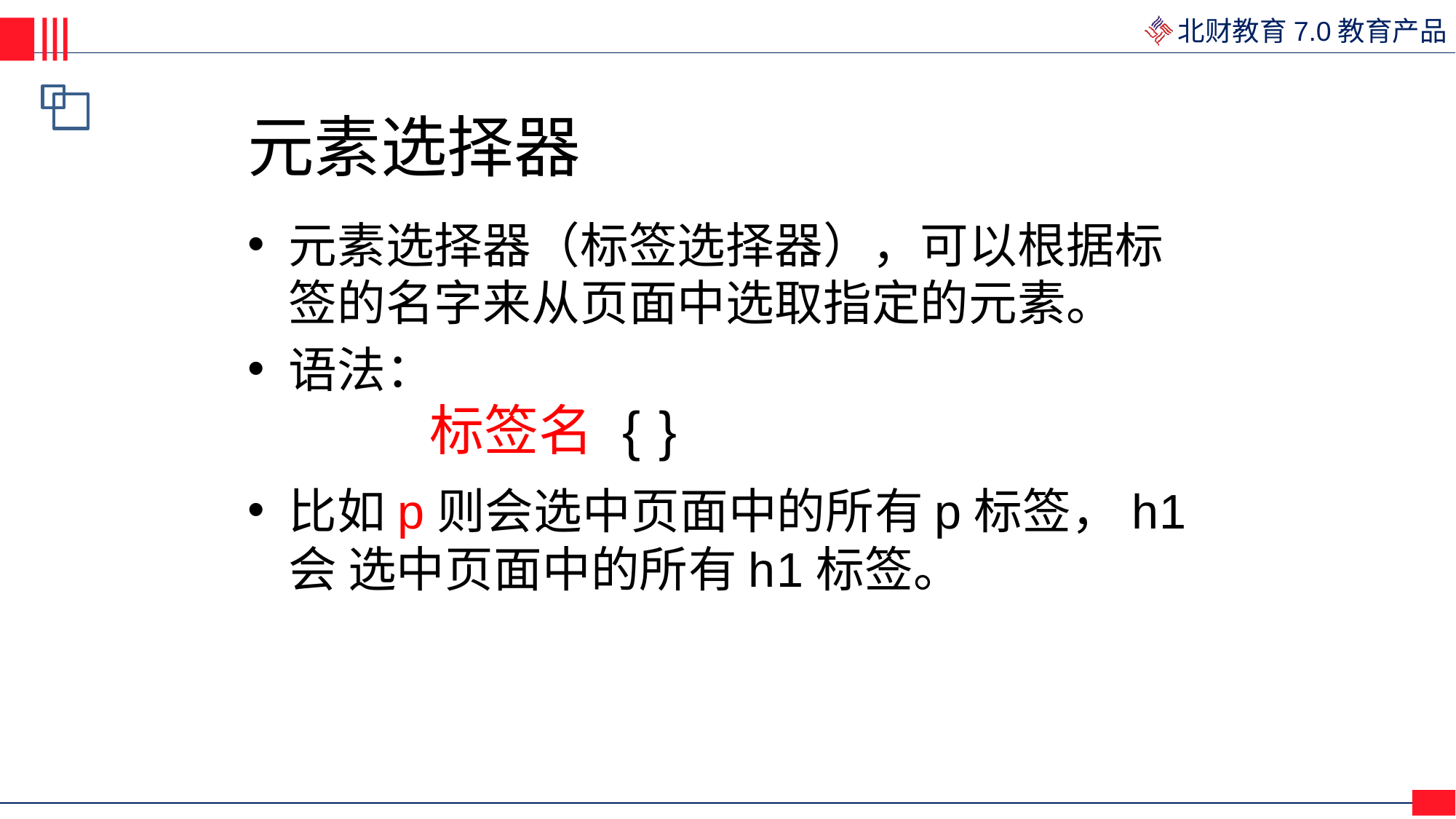

# 元素选择器
元素选择器（标签选择器），可以根据标 签的名字来从页面中选取指定的元素。
语法：
标签名 { }
比如p则会选中页面中的所有p标签，h1会 选中页面中的所有h1标签。